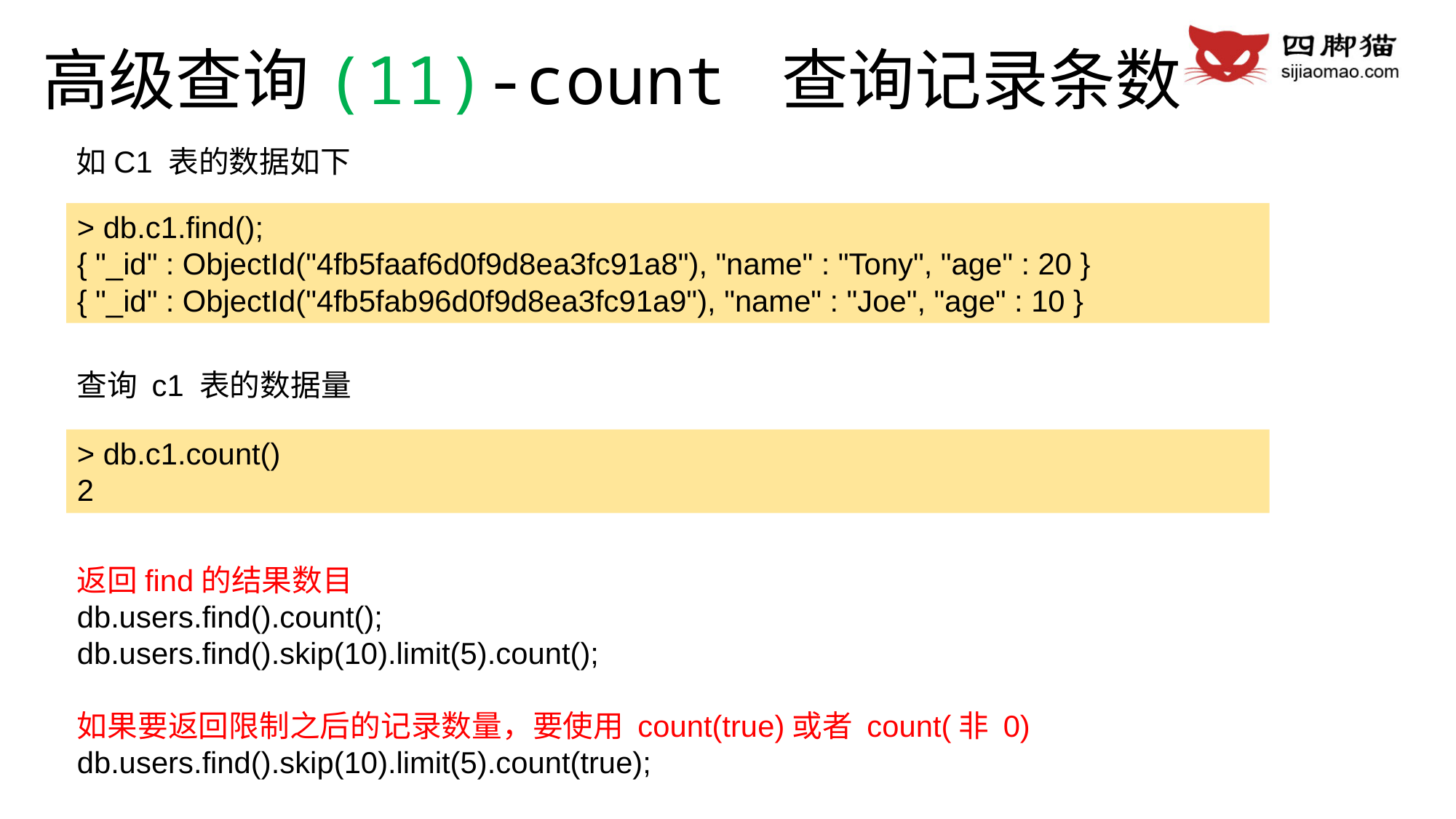

# 高级查询(11)-count 查询记录条数
如C1 表的数据如下
> db.c1.find();
{ "_id" : ObjectId("4fb5faaf6d0f9d8ea3fc91a8"), "name" : "Tony", "age" : 20 }
{ "_id" : ObjectId("4fb5fab96d0f9d8ea3fc91a9"), "name" : "Joe", "age" : 10 }
查询 c1 表的数据量
> db.c1.count()
2
返回find的结果数目
db.users.find().count();
db.users.find().skip(10).limit(5).count();

如果要返回限制之后的记录数量，要使用 count(true)或者 count(非 0)
db.users.find().skip(10).limit(5).count(true);